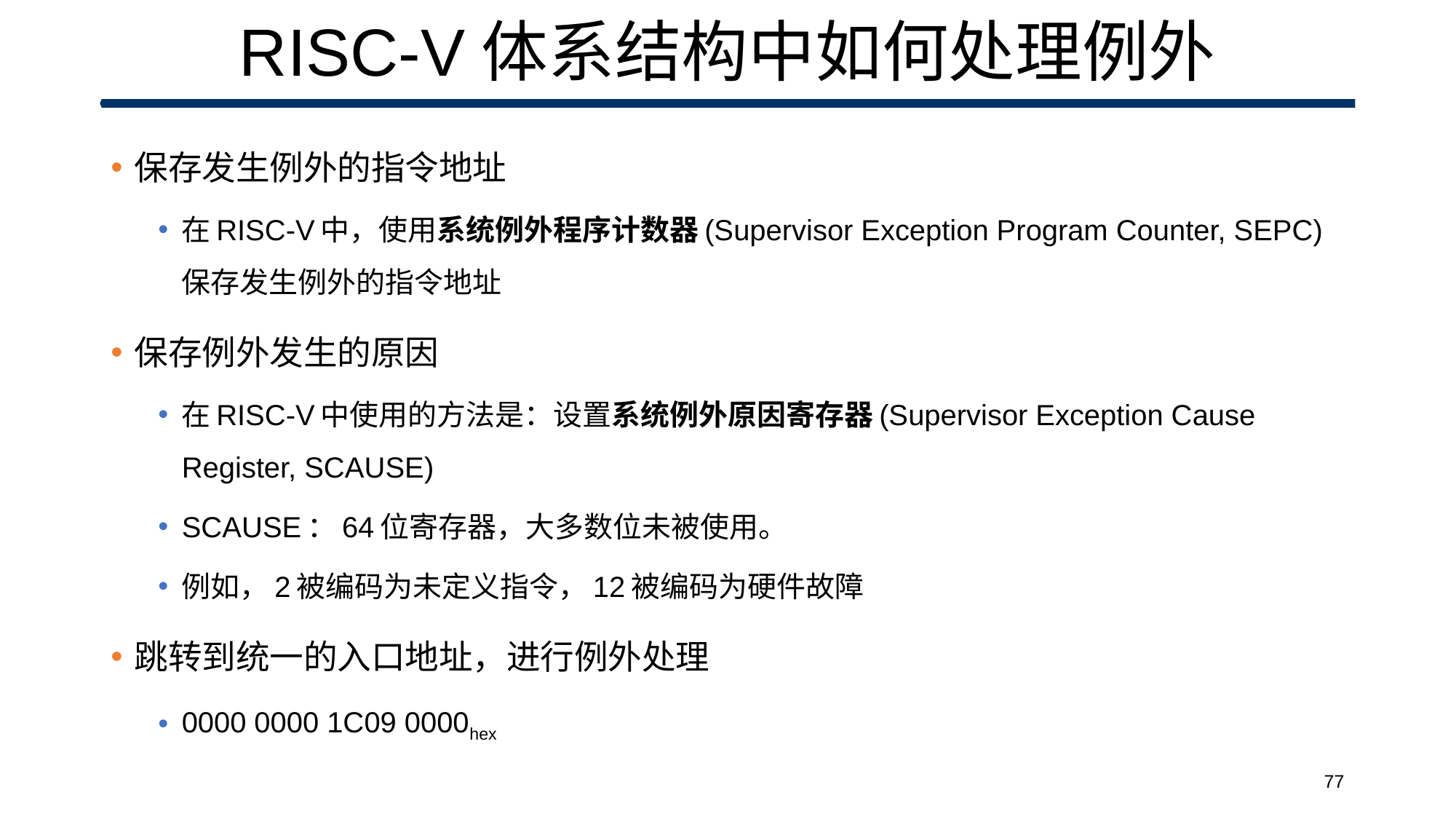

# RISC-V体系结构中如何处理例外
保存发生例外的指令地址
在RISC-V中，使用系统例外程序计数器(Supervisor Exception Program Counter, SEPC)保存发生例外的指令地址
保存例外发生的原因
在RISC-V中使用的方法是：设置系统例外原因寄存器(Supervisor Exception Cause Register, SCAUSE)
SCAUSE：64位寄存器，大多数位未被使用。
例如，2被编码为未定义指令，12被编码为硬件故障
跳转到统一的入口地址，进行例外处理
0000 0000 1C09 0000hex
77